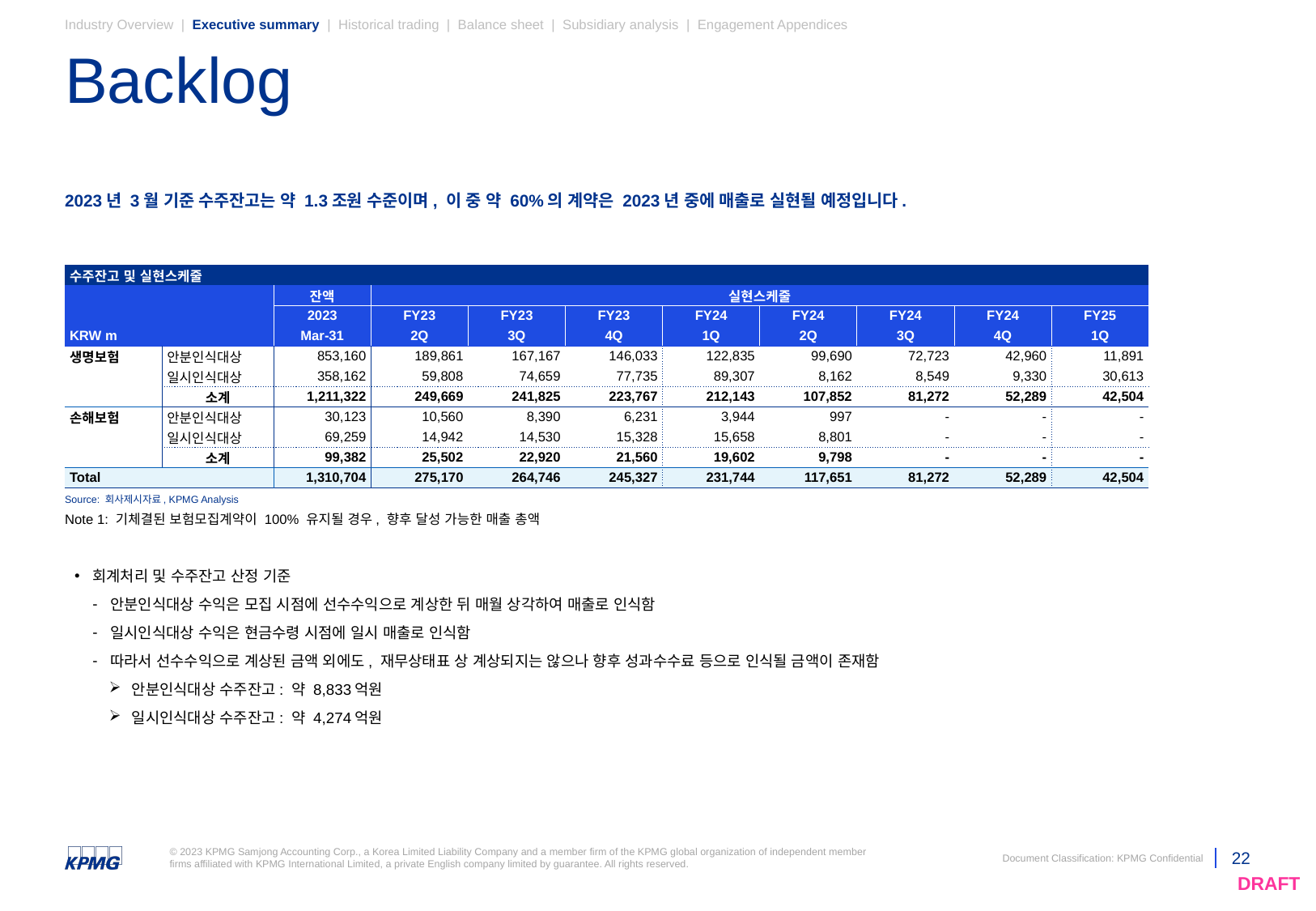

Industry Overview  |  Executive summary  |  Historical trading  |  Balance sheet  |  Subsidiary analysis  |  Engagement Appendices
Backlog
2023년 3월 기준 수주잔고는 약 1.3조원 수준이며, 이 중 약 60%의 계약은 2023년 중에 매출로 실현될 예정입니다.
| 수주잔고 및 실현스케줄 |  |  |  |  |  |  |  |  |  |  |  |
| --- | --- | --- | --- | --- | --- | --- | --- | --- | --- | --- | --- |
|  |  |  | 잔액 | 실현스케줄 |  |  |  |  |  |  |  |
|  |  |  | 2023 | FY23 | FY23 | FY23 | FY24 | FY24 | FY24 | FY24 | FY25 |
| KRW m |  |  | Mar-31 | 2Q | 3Q | 4Q | 1Q | 2Q | 3Q | 4Q | 1Q |
| 생명보험 | 안분인식대상 |  | 853,160 | 189,861 | 167,167 | 146,033 | 122,835 | 99,690 | 72,723 | 42,960 | 11,891 |
|  | 일시인식대상 |  | 358,162 | 59,808 | 74,659 | 77,735 | 89,307 | 8,162 | 8,549 | 9,330 | 30,613 |
|  | 소계 |  | 1,211,322 | 249,669 | 241,825 | 223,767 | 212,143 | 107,852 | 81,272 | 52,289 | 42,504 |
| 손해보험 | 안분인식대상 |  | 30,123 | 10,560 | 8,390 | 6,231 | 3,944 | 997 | - | - | - |
|  | 일시인식대상 |  | 69,259 | 14,942 | 14,530 | 15,328 | 15,658 | 8,801 | - | - | - |
|  | 소계 |  | 99,382 | 25,502 | 22,920 | 21,560 | 19,602 | 9,798 | - | - | - |
| Total |  |  | 1,310,704 | 275,170 | 264,746 | 245,327 | 231,744 | 117,651 | 81,272 | 52,289 | 42,504 |
Source: 회사제시자료, KPMG Analysis
Note 1: 기체결된 보험모집계약이 100% 유지될 경우, 향후 달성 가능한 매출 총액
회계처리 및 수주잔고 산정 기준
안분인식대상 수익은 모집 시점에 선수수익으로 계상한 뒤 매월 상각하여 매출로 인식함
일시인식대상 수익은 현금수령 시점에 일시 매출로 인식함
따라서 선수수익으로 계상된 금액 외에도, 재무상태표 상 계상되지는 않으나 향후 성과수수료 등으로 인식될 금액이 존재함
안분인식대상 수주잔고: 약 8,833억원
일시인식대상 수주잔고: 약 4,274억원